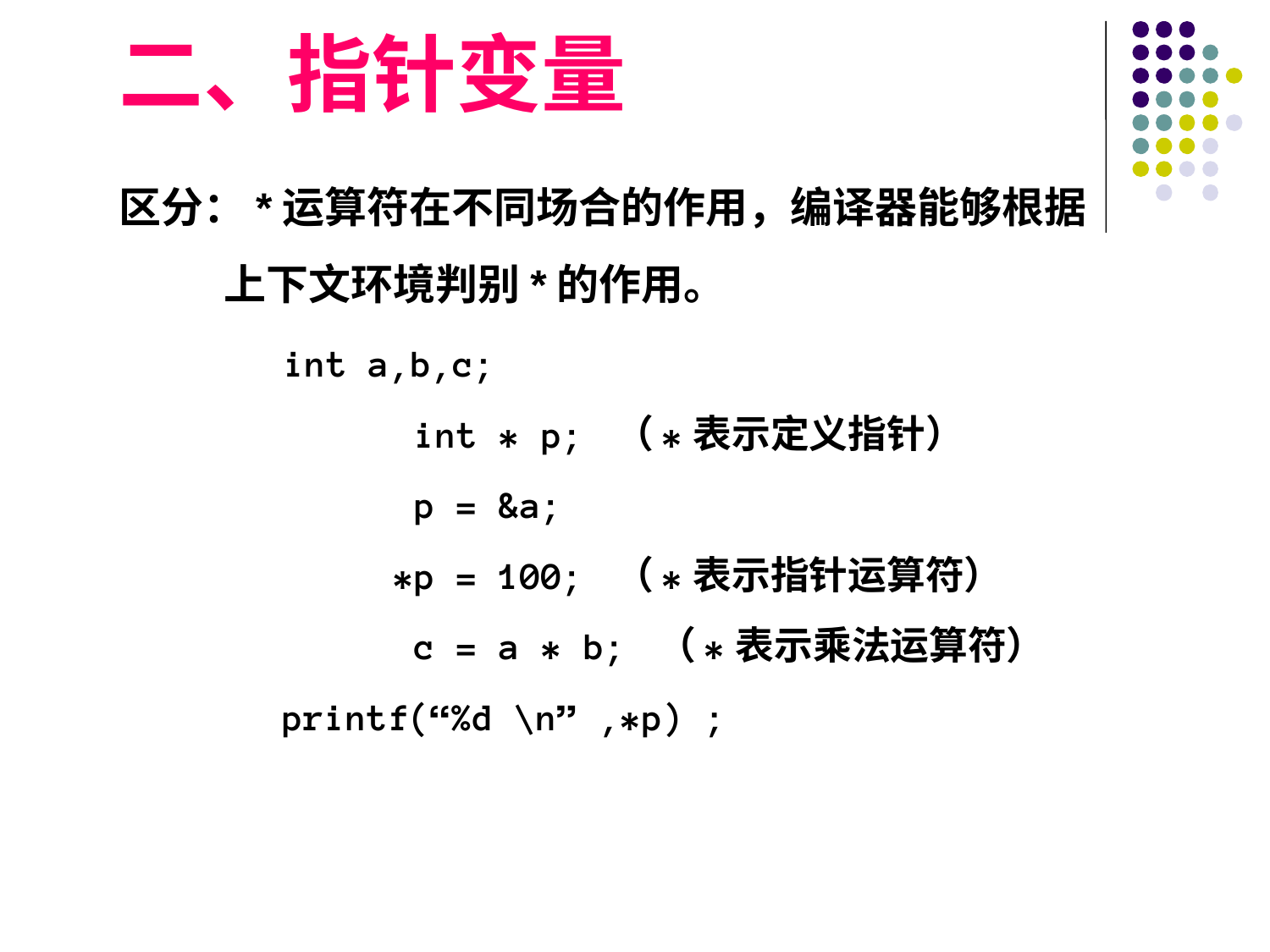

# 二、指针变量
区分：*运算符在不同场合的作用，编译器能够根据
          上下文环境判别*的作用。
　　　   int a,b,c;
              int * p; （*表示定义指针）
              p = &a;
             *p = 100; （*表示指针运算符）
              c = a * b; （*表示乘法运算符）
　　　　printf(“%d \n” ,*p) ;